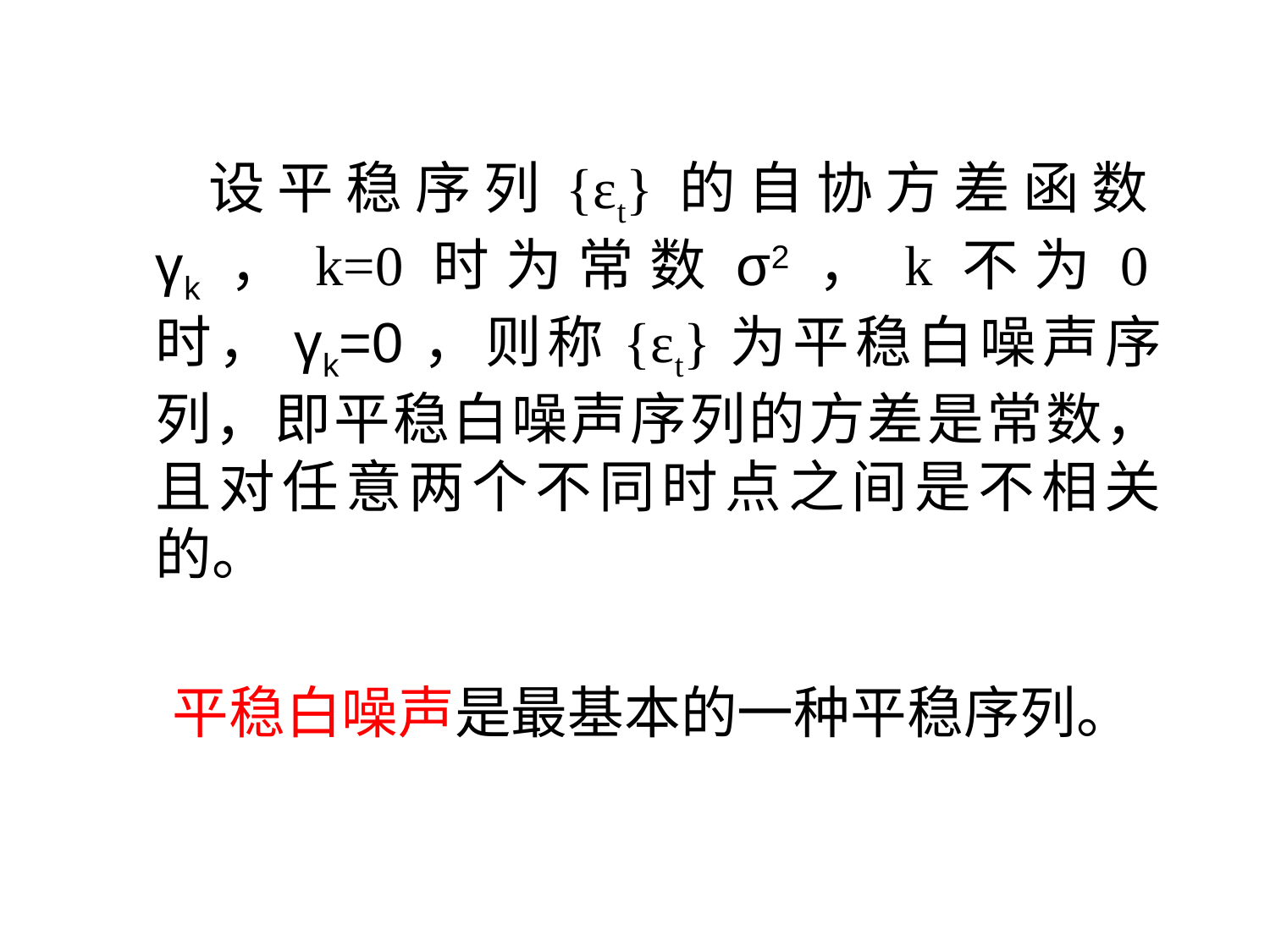

设平稳序列{εt}的自协方差函数γk，k=0时为常数σ2，k不为0时，γk=0，则称{εt}为平稳白噪声序列，即平稳白噪声序列的方差是常数，且对任意两个不同时点之间是不相关的。

    平稳白噪声是最基本的一种平稳序列。